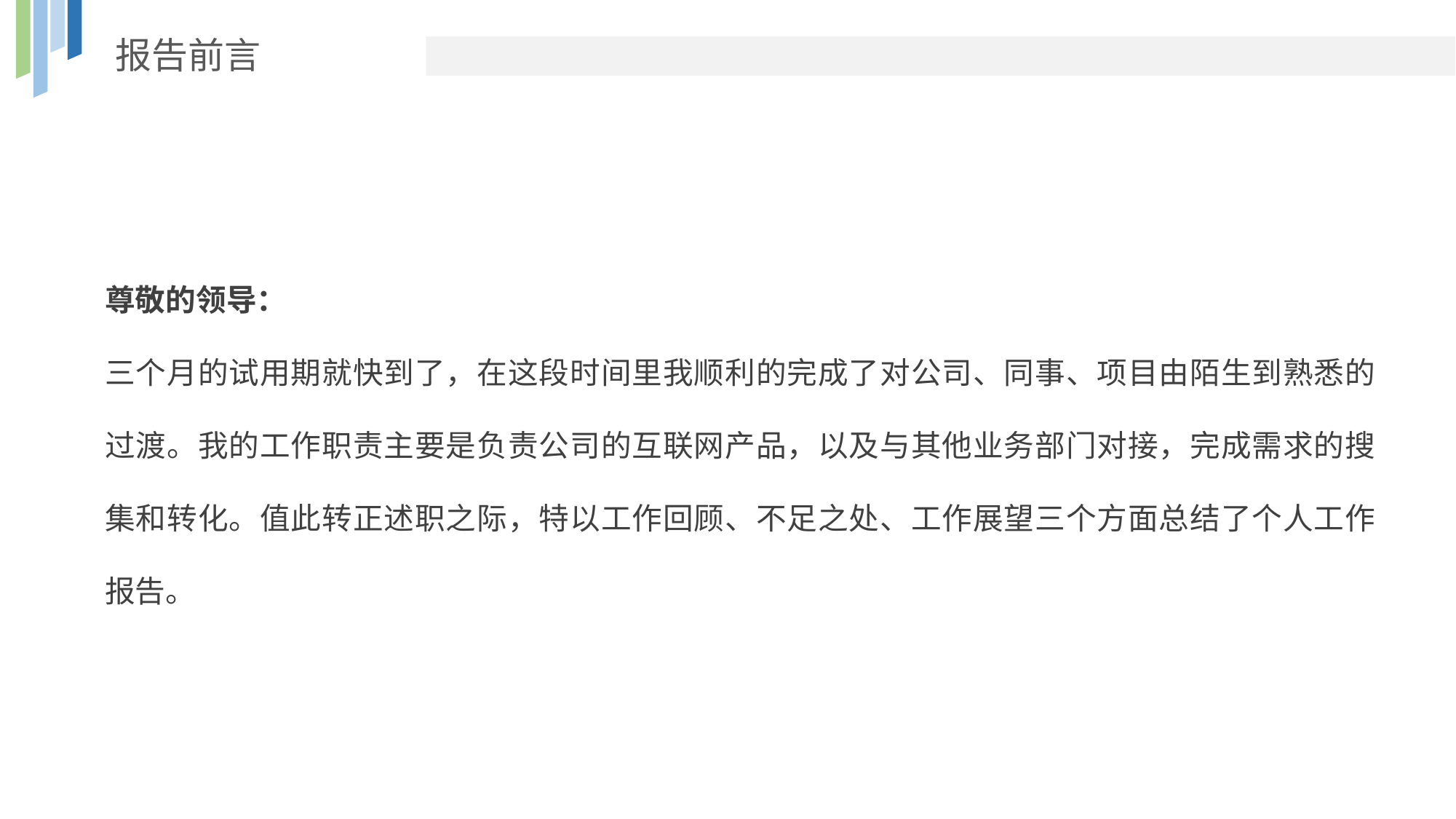

报告前言
尊敬的领导：
三个月的试用期就快到了，在这段时间里我顺利的完成了对公司、同事、项目由陌生到熟悉的过渡。我的工作职责主要是负责公司的互联网产品，以及与其他业务部门对接，完成需求的搜集和转化。值此转正述职之际，特以工作回顾、不足之处、工作展望三个方面总结了个人工作报告。